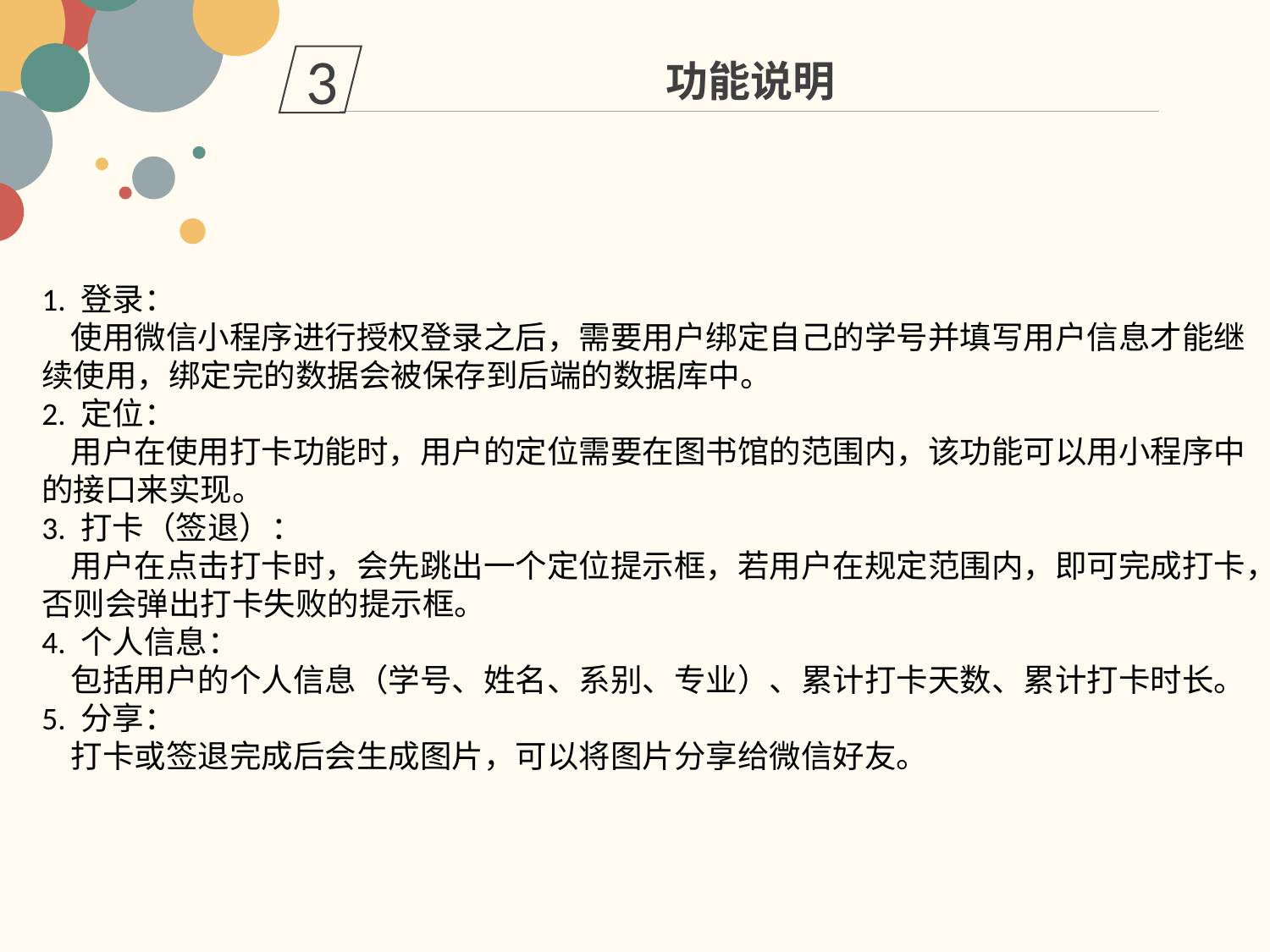

3
功能说明
1. 登录：
   使用微信小程序进行授权登录之后，需要用户绑定自己的学号并填写用户信息才能继续使用，绑定完的数据会被保存到后端的数据库中。
2. 定位：
   用户在使用打卡功能时，用户的定位需要在图书馆的范围内，该功能可以用小程序中的接口来实现。
3. 打卡（签退）：
   用户在点击打卡时，会先跳出一个定位提示框，若用户在规定范围内，即可完成打卡，否则会弹出打卡失败的提示框。
4. 个人信息：
   包括用户的个人信息（学号、姓名、系别、专业）、累计打卡天数、累计打卡时长。
5. 分享：
   打卡或签退完成后会生成图片，可以将图片分享给微信好友。